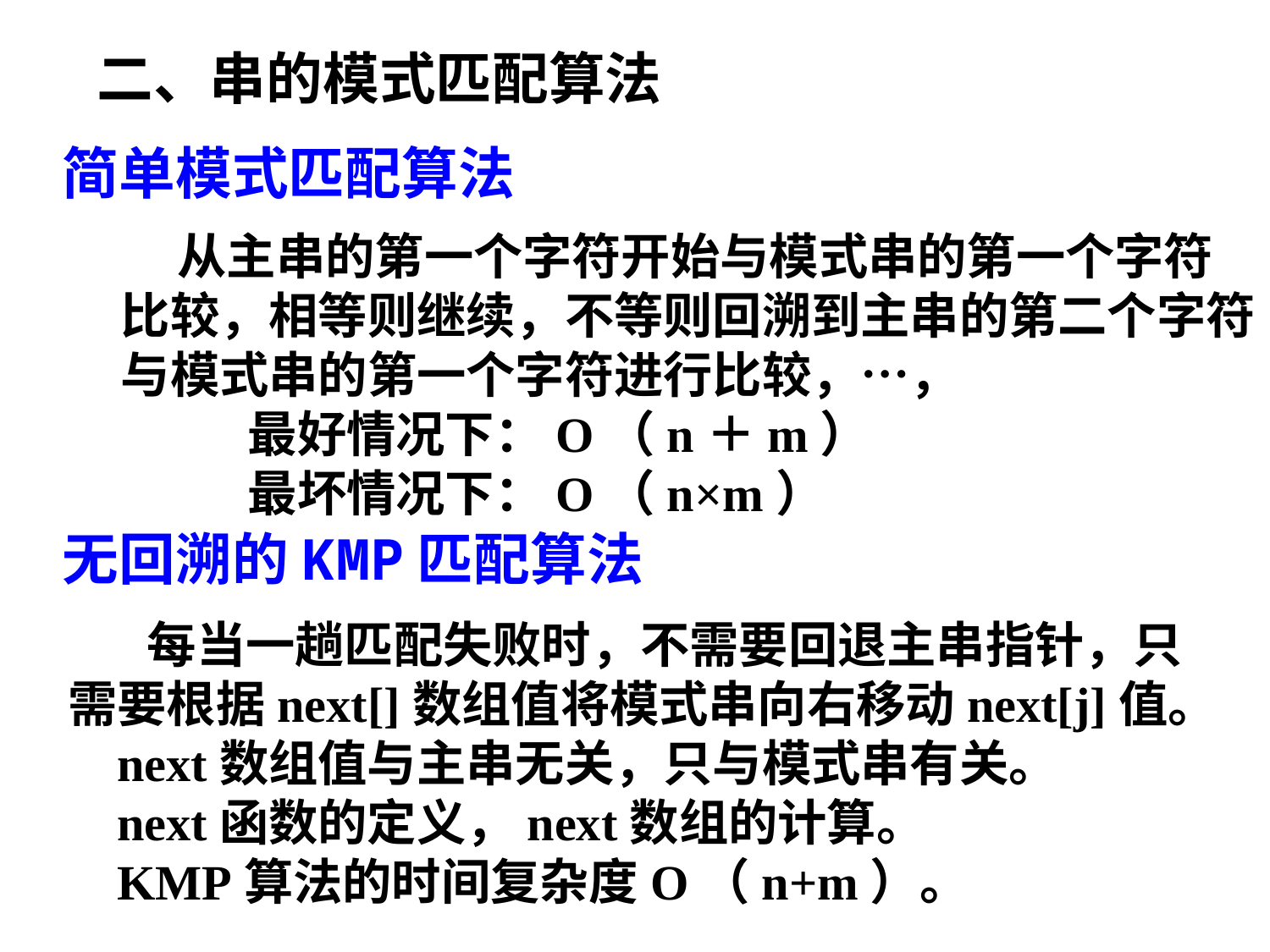

二、串的模式匹配算法
简单模式匹配算法
    从主串的第一个字符开始与模式串的第一个字符比较，相等则继续，不等则回溯到主串的第二个字符与模式串的第一个字符进行比较，…，
	最好情况下：O（n＋m）
	最坏情况下：O（n×m）
无回溯的KMP匹配算法
      每当一趟匹配失败时，不需要回退主串指针，只需要根据next[]数组值将模式串向右移动next[j]值。
    next数组值与主串无关，只与模式串有关。
    next函数的定义，next数组的计算。
    KMP算法的时间复杂度O（n+m）。